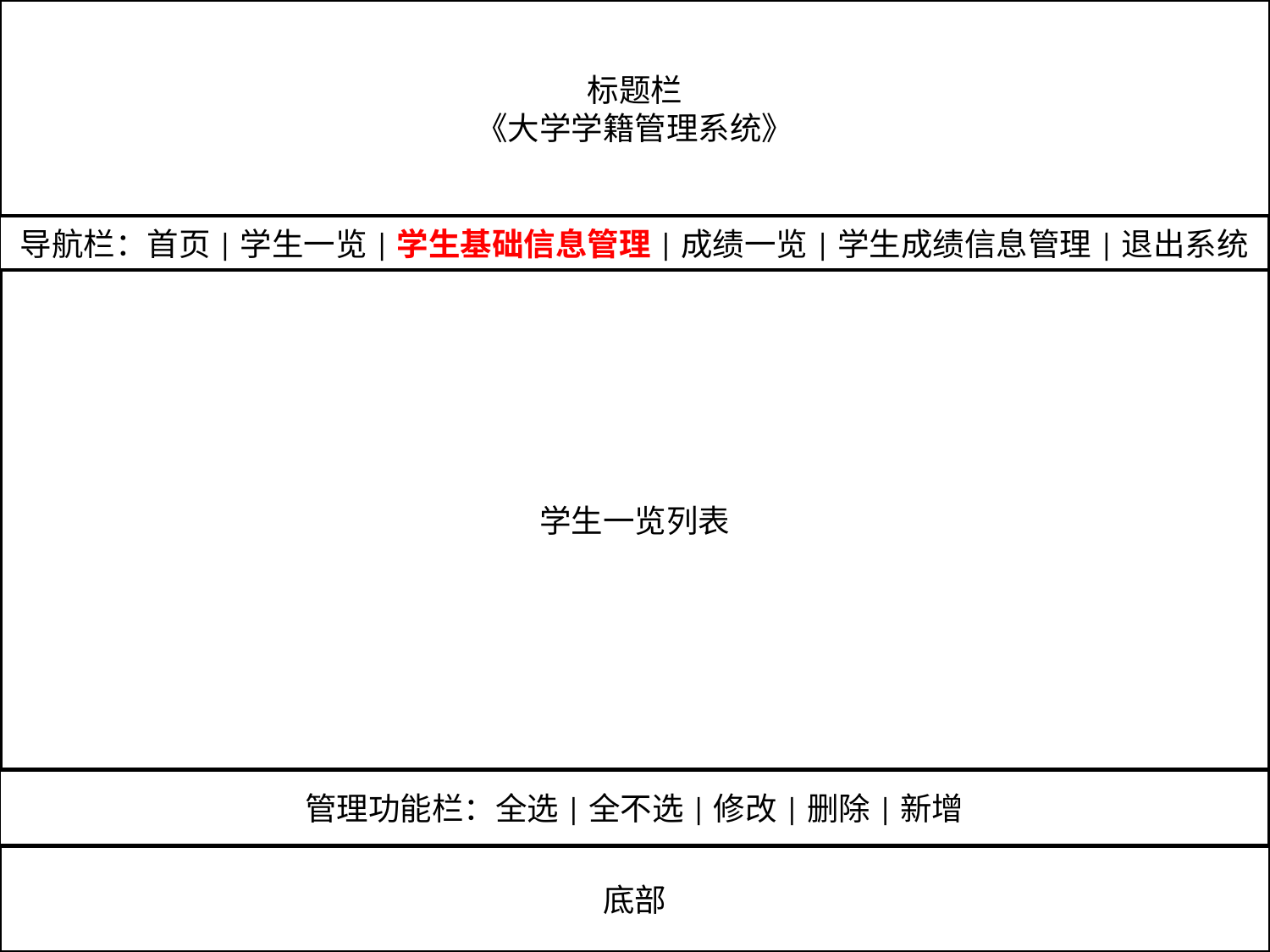

标题栏
《大学学籍管理系统》
导航栏：首页|学生一览|学生基础信息管理|成绩一览|学生成绩信息管理|退出系统
学生一览列表
管理功能栏：全选|全不选|修改|删除|新增
底部